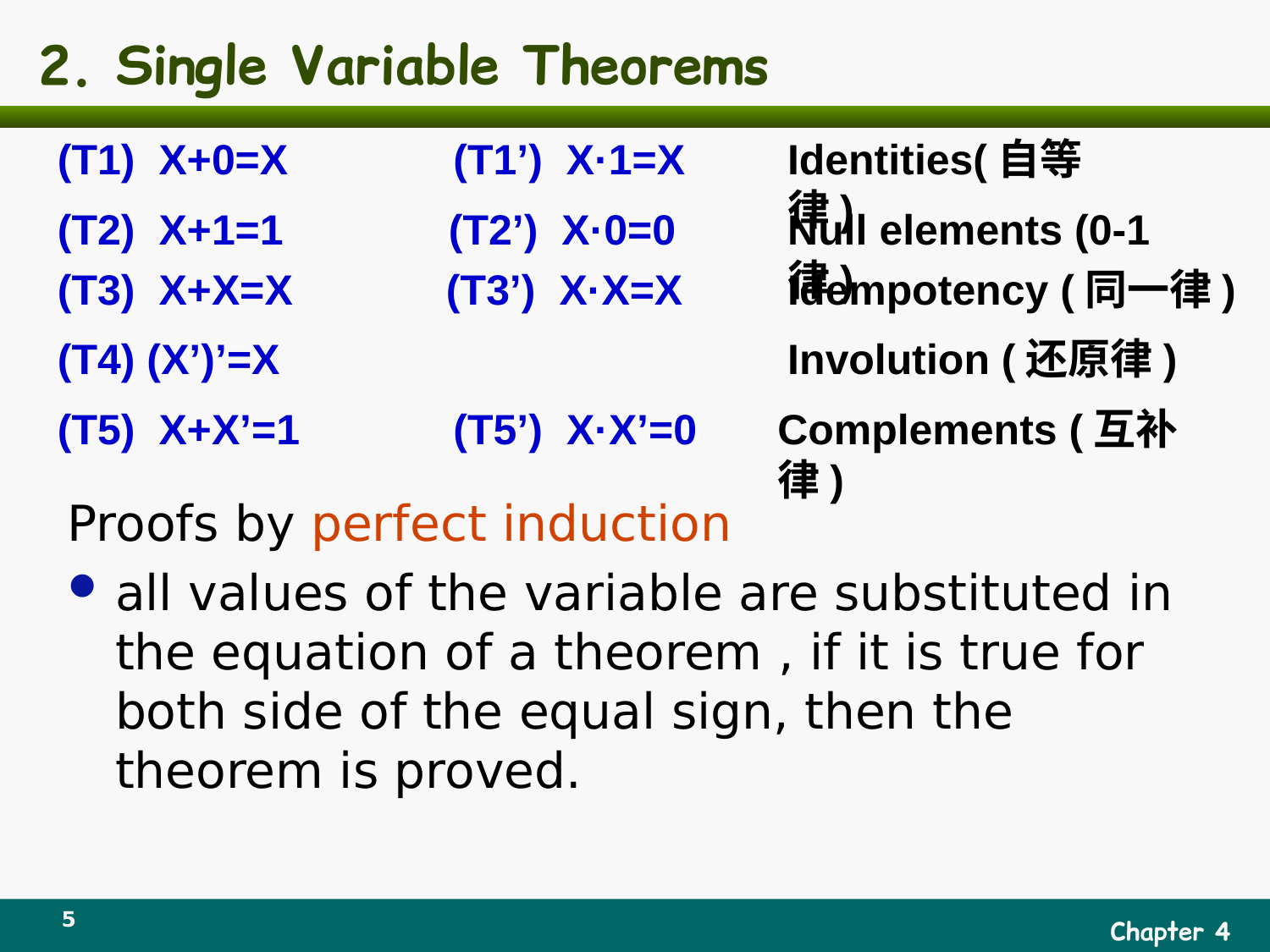

# 2. Single Variable Theorems
(T1)  X+0=X              (T1’)  X·1=X
Identities(自等律)
(T2)  X+1=1              (T2’)  X·0=0
Null elements (0-1律)
(T3)  X+X=X             (T3’)  X·X=X
Idempotency (同一律)
(T4) (X’)’=X
Involution (还原律)
(T5)  X+X’=1             (T5’)  X·X’=0
Complements (互补律)
Proofs by perfect induction
all values of the variable are substituted in the equation of a theorem , if it is true for both side of the equal sign, then the theorem is proved.
5
Chapter 4